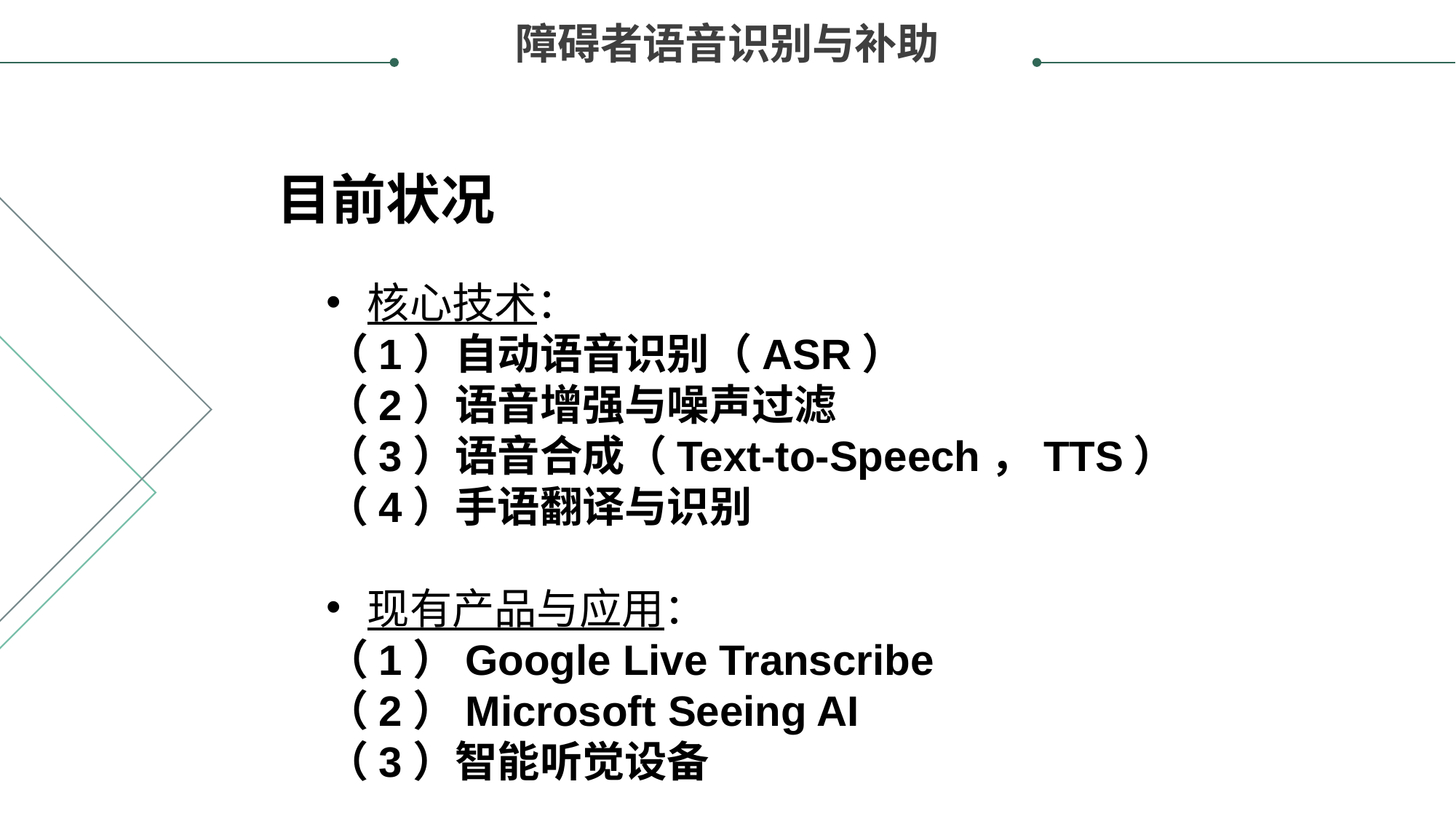

障碍者语音识别与补助
目前状况

核心技术：
（1）自动语音识别（ASR）
（2）语音增强与噪声过滤
（3）语音合成（Text-to-Speech，TTS）
（4）手语翻译与识别

现有产品与应用：
（1）Google Live Transcribe
（2）Microsoft Seeing AI
（3）智能听觉设备